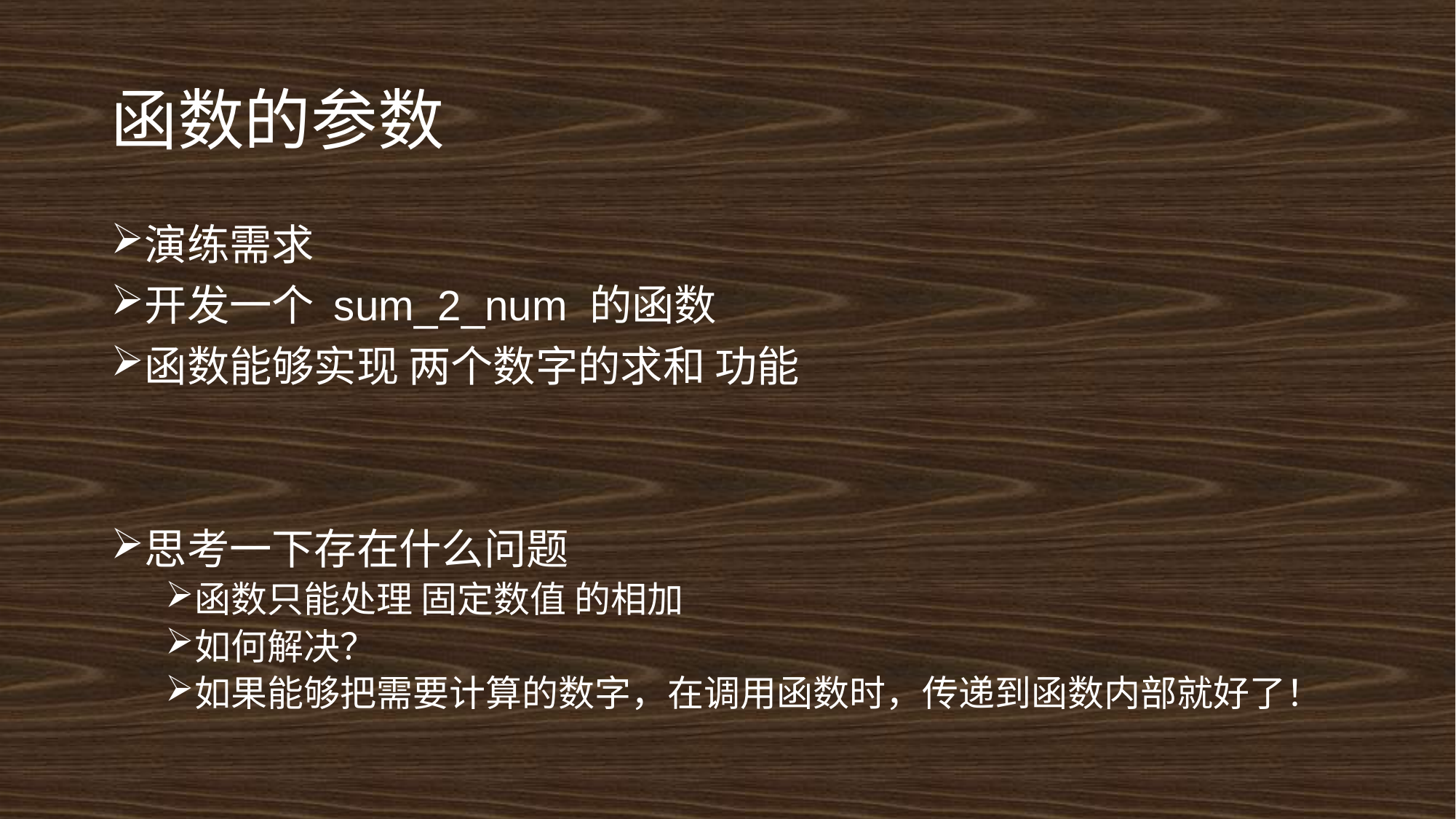

# 函数的参数
演练需求
开发一个 sum_2_num 的函数
函数能够实现 两个数字的求和 功能

思考一下存在什么问题
函数只能处理 固定数值 的相加
如何解决？
如果能够把需要计算的数字，在调用函数时，传递到函数内部就好了！